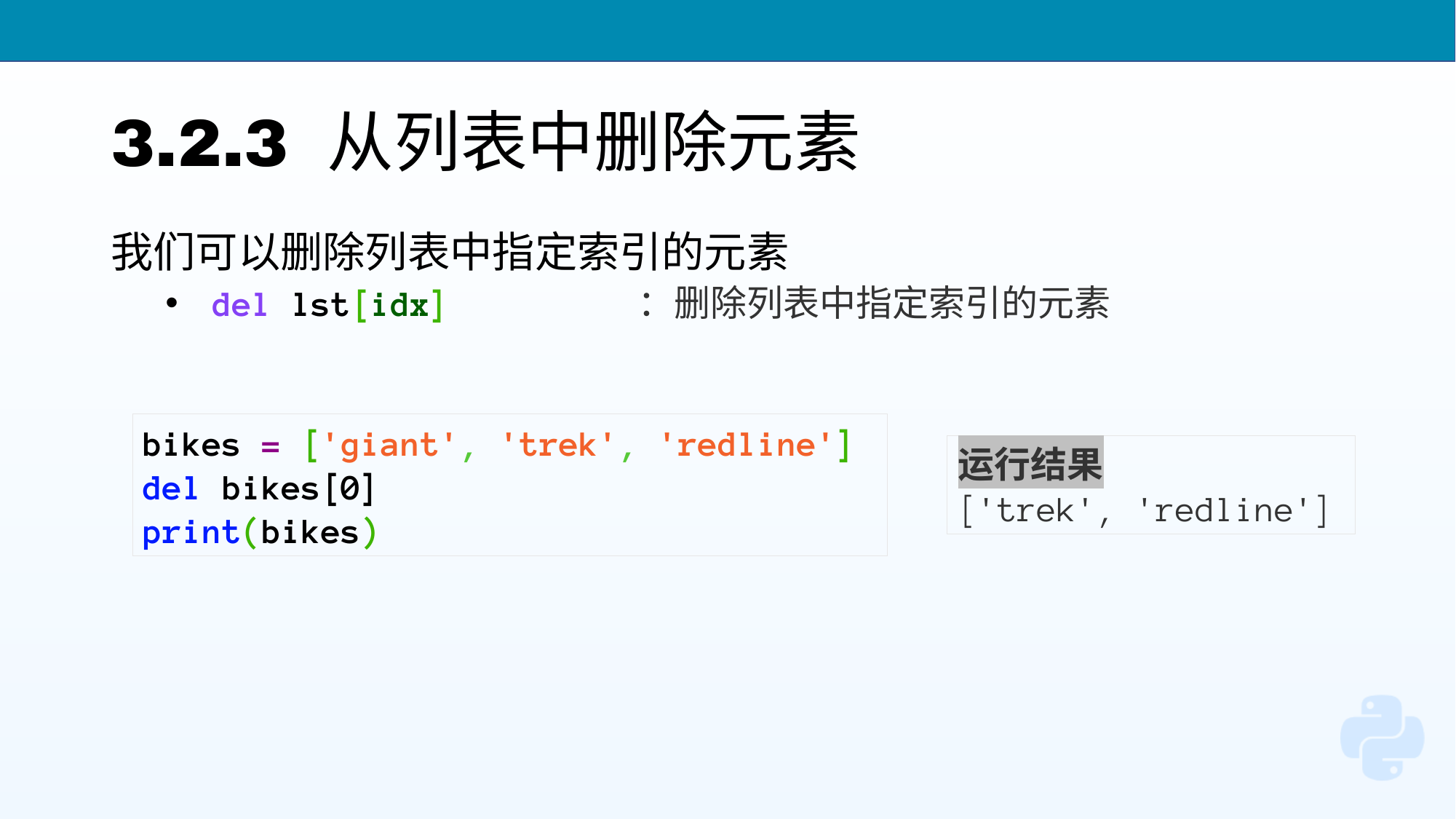

# 3.2.3 从列表中删除元素
我们可以删除列表中指定索引的元素
 del lst[idx]         ：删除列表中指定索引的元素

bikes = ['giant', 'trek', 'redline']
del bikes[0]
print(bikes)
运行结果
['trek', 'redline']